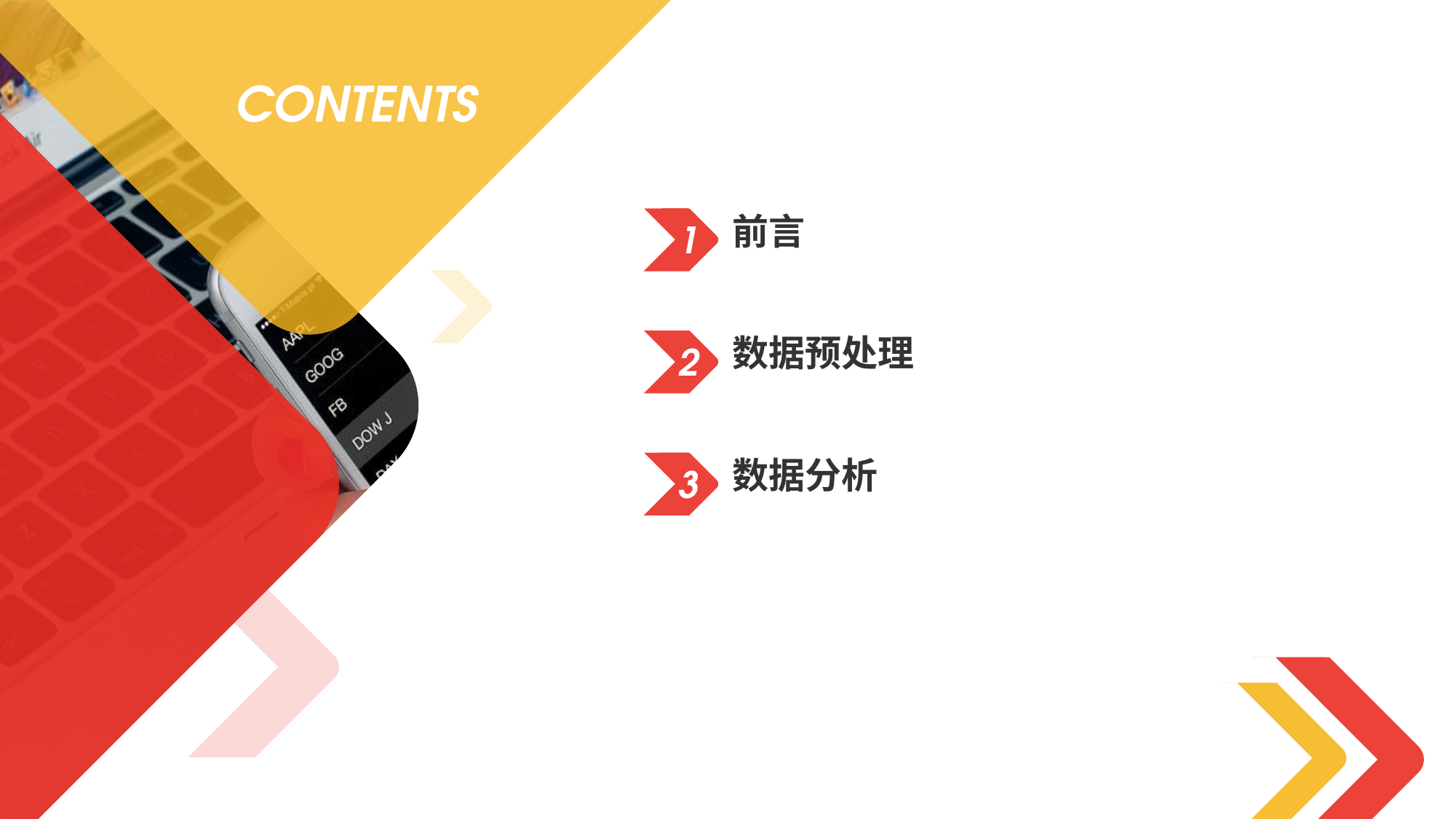

CONTENTS

前言
1

数据预处理
2

数据分析
3